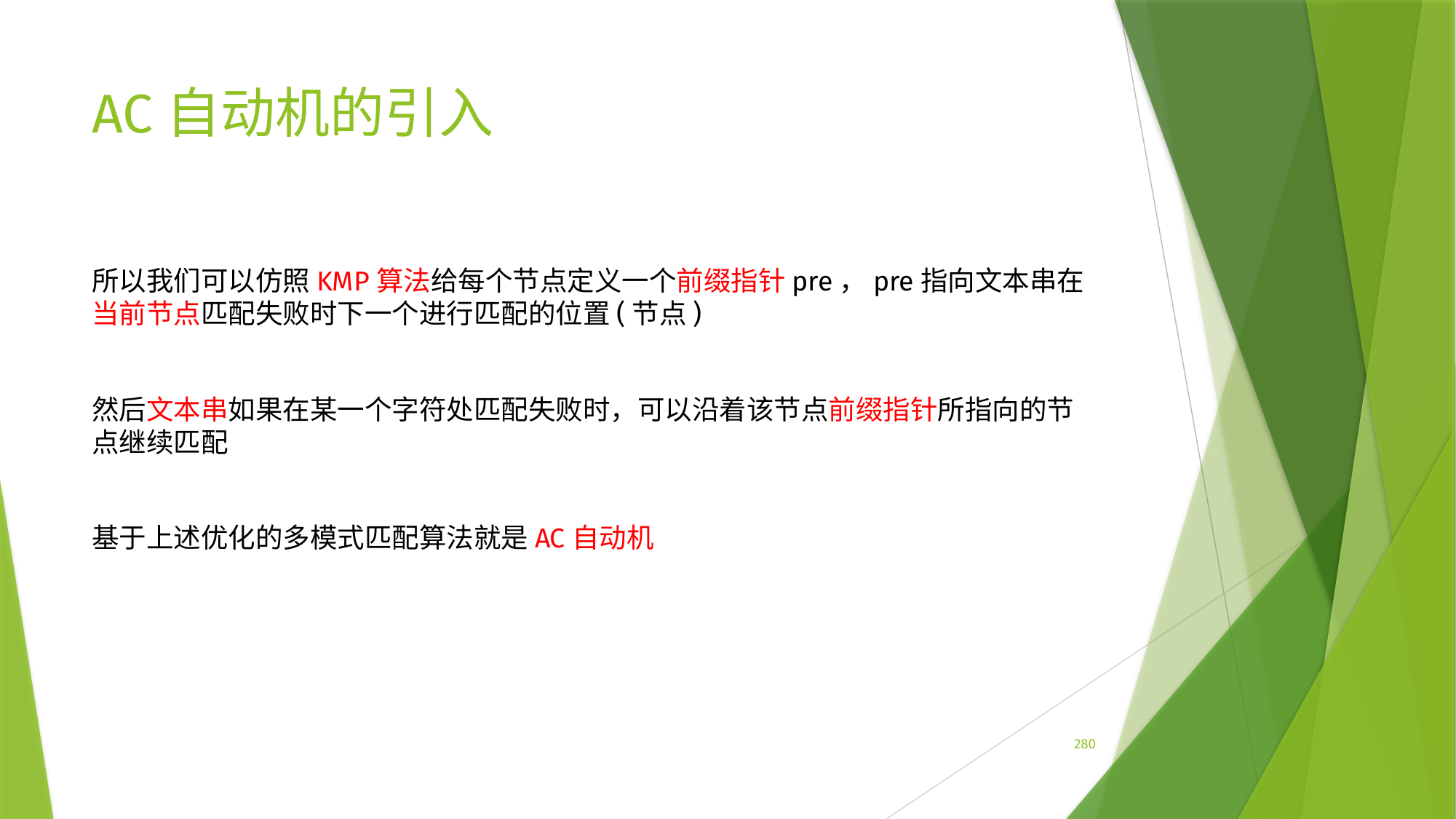

# AC自动机的引入
所以我们可以仿照KMP算法给每个节点定义一个前缀指针pre，pre指向文本串在当前节点匹配失败时下一个进行匹配的位置(节点)

然后文本串如果在某一个字符处匹配失败时，可以沿着该节点前缀指针所指向的节点继续匹配

基于上述优化的多模式匹配算法就是AC自动机

280